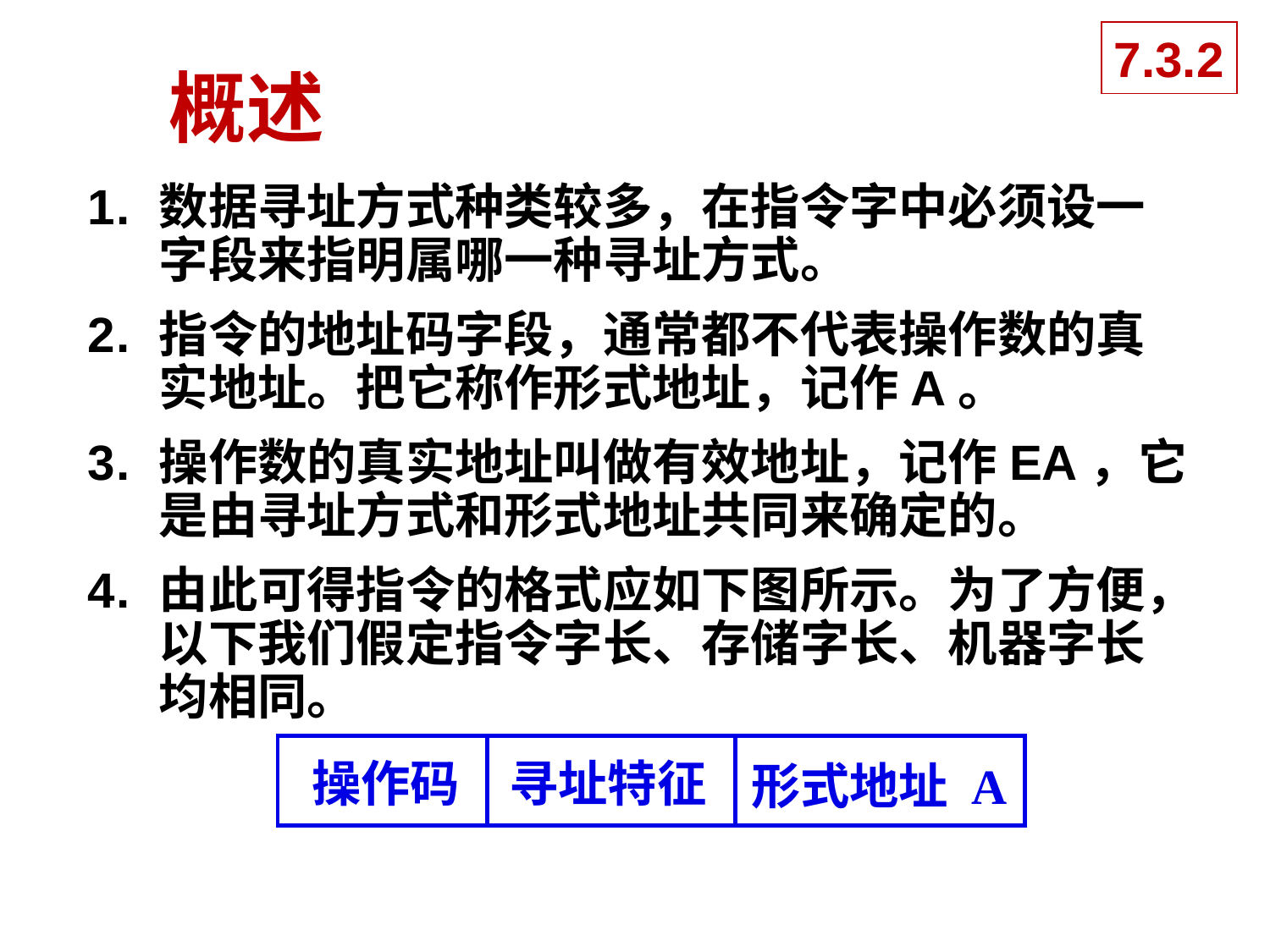

7.3.2
# 概述
数据寻址方式种类较多，在指令字中必须设一字段来指明属哪一种寻址方式。
指令的地址码字段，通常都不代表操作数的真实地址。把它称作形式地址，记作A。
操作数的真实地址叫做有效地址，记作EA，它是由寻址方式和形式地址共同来确定的。
由此可得指令的格式应如下图所示。为了方便，以下我们假定指令字长、存储字长、机器字长均相同。

操作码
寻址特征
形式地址 A